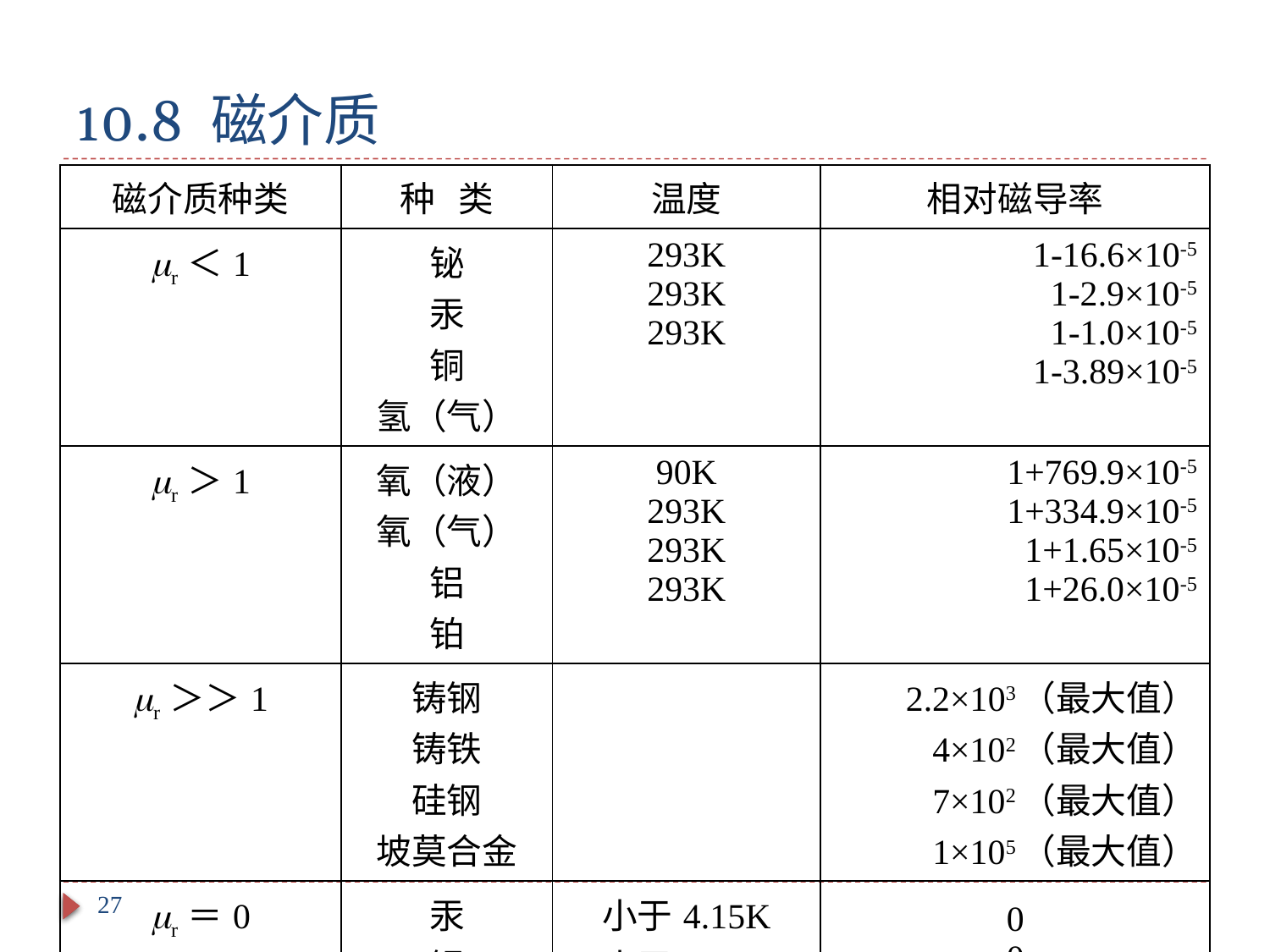

# 10.8 磁介质
| 磁介质种类 | 种 类 | 温度 | 相对磁导率 |
| --- | --- | --- | --- |
| μr ＜1 | 铋 汞 铜 氢（气） | 293K 293K 293K | 1-16.6×10-5 1-2.9×10-5 1-1.0×10-5 1-3.89×10-5 |
| μr ＞1 | 氧（液） 氧（气） 铝 铂 | 90K 293K 293K 293K | 1+769.9×10-5 1+334.9×10-5 1+1.65×10-5 1+26.0×10-5 |
| μr ＞＞1 | 铸钢 铸铁 硅钢 坡莫合金 |  | 2.2×103（最大值） 4×102（最大值） 7×102（最大值） 1×105（最大值） |
| μr ＝0 | 汞 铌 | 小于4.15K 小于9.26K | 0 0 |
27